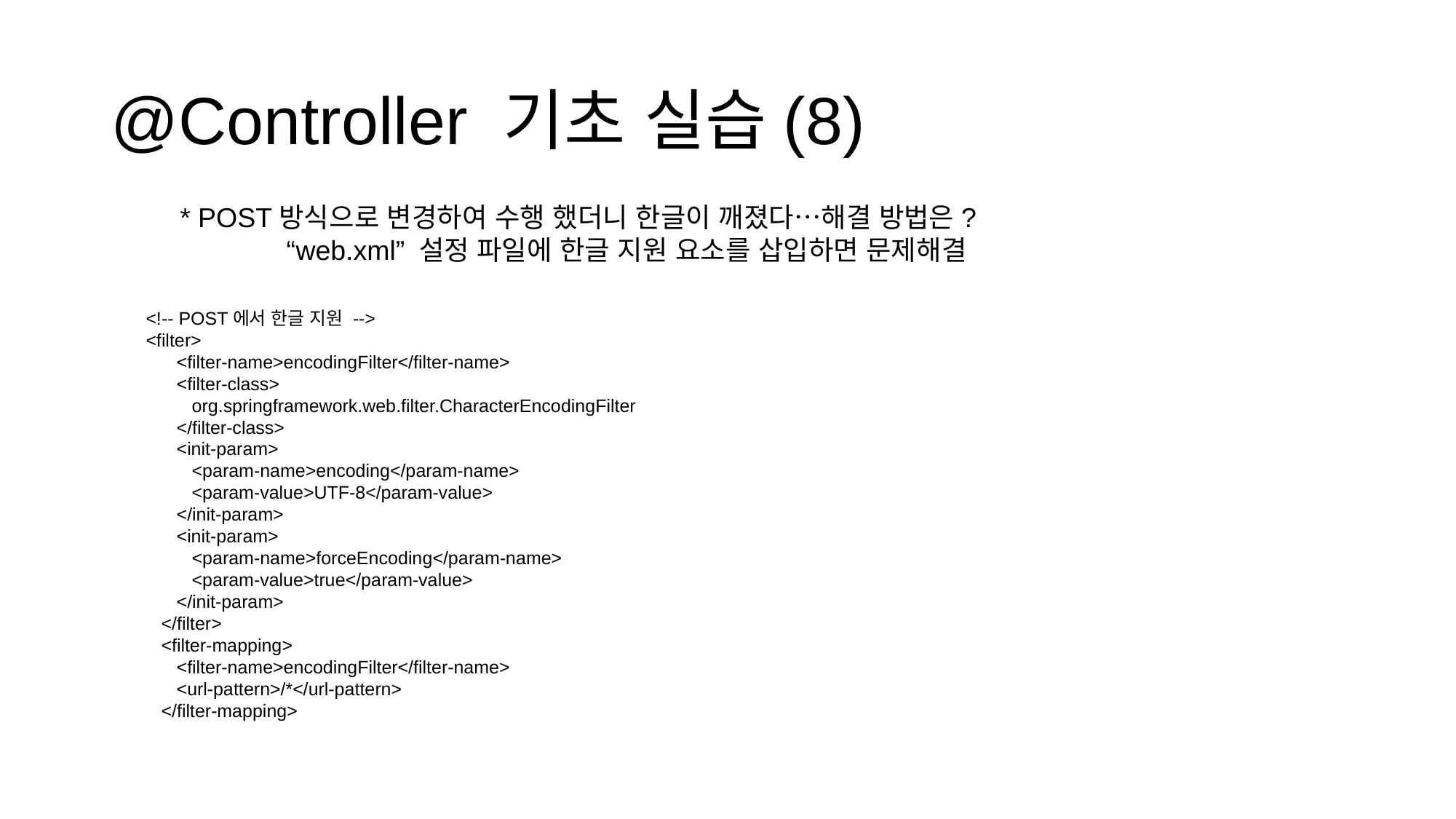

# @Controller 기초 실습(8)
* POST방식으로 변경하여 수행 했더니 한글이 깨졌다…해결 방법은?
              “web.xml” 설정 파일에 한글 지원 요소를 삽입하면 문제해결
<!-- POST에서 한글 지원 -->
<filter>
      <filter-name>encodingFilter</filter-name>
      <filter-class>
         org.springframework.web.filter.CharacterEncodingFilter
      </filter-class>
      <init-param>
         <param-name>encoding</param-name>
         <param-value>UTF-8</param-value>
      </init-param>
      <init-param>
         <param-name>forceEncoding</param-name>
         <param-value>true</param-value>
      </init-param>
   </filter>
   <filter-mapping>
      <filter-name>encodingFilter</filter-name>
      <url-pattern>/*</url-pattern>
   </filter-mapping>